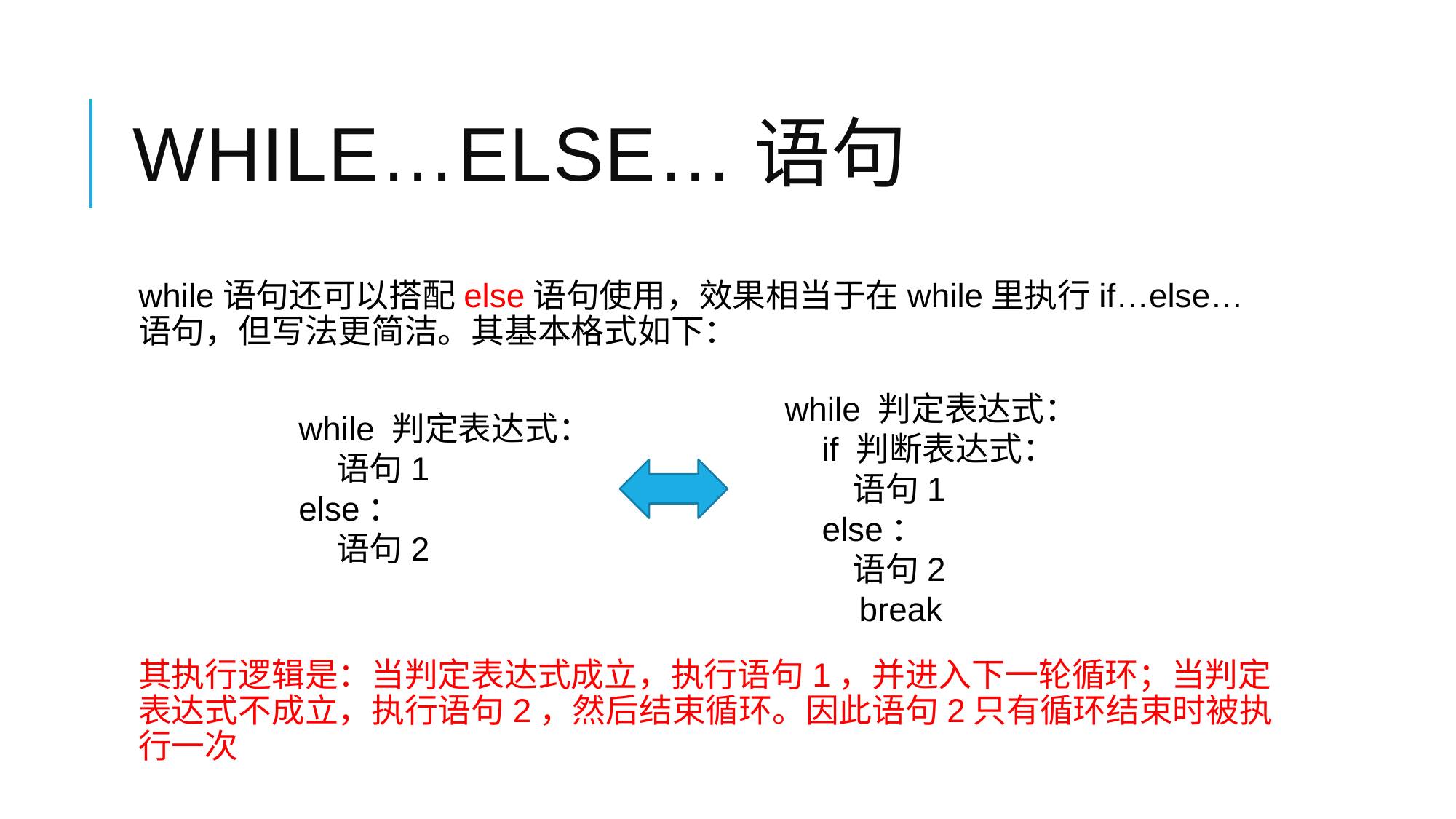

# while…else…语句
while语句还可以搭配else语句使用，效果相当于在while里执行if…else…语句，但写法更简洁。其基本格式如下：

其执行逻辑是：当判定表达式成立，执行语句1，并进入下一轮循环；当判定表达式不成立，执行语句2，然后结束循环。因此语句2只有循环结束时被执行一次
while 判定表达式：
    if 判断表达式：
        语句1
    else：
        语句2
        break
while 判定表达式：
    语句1
else：
    语句2